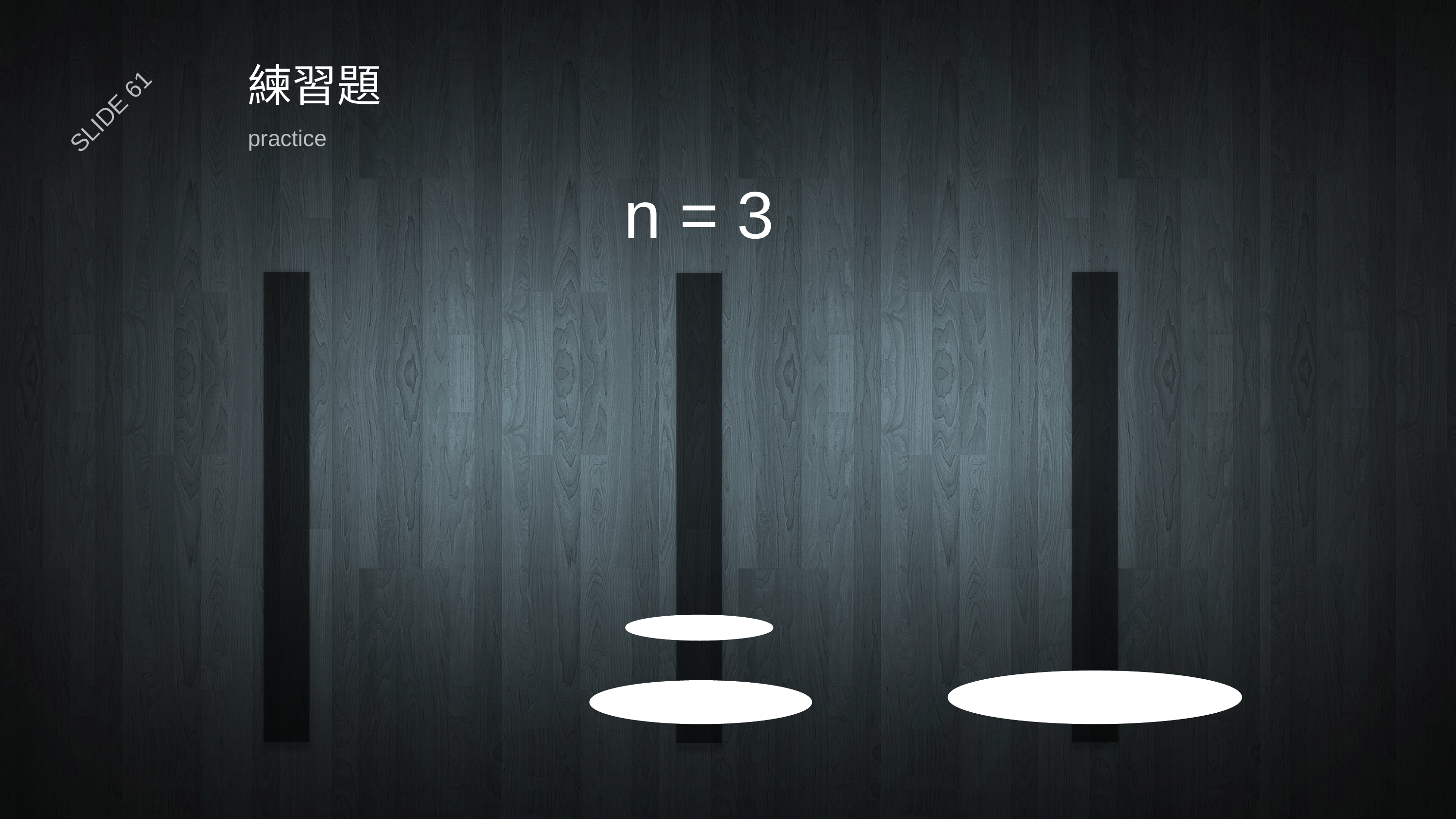

# 練習題
SLIDE 61
practice

n = 3